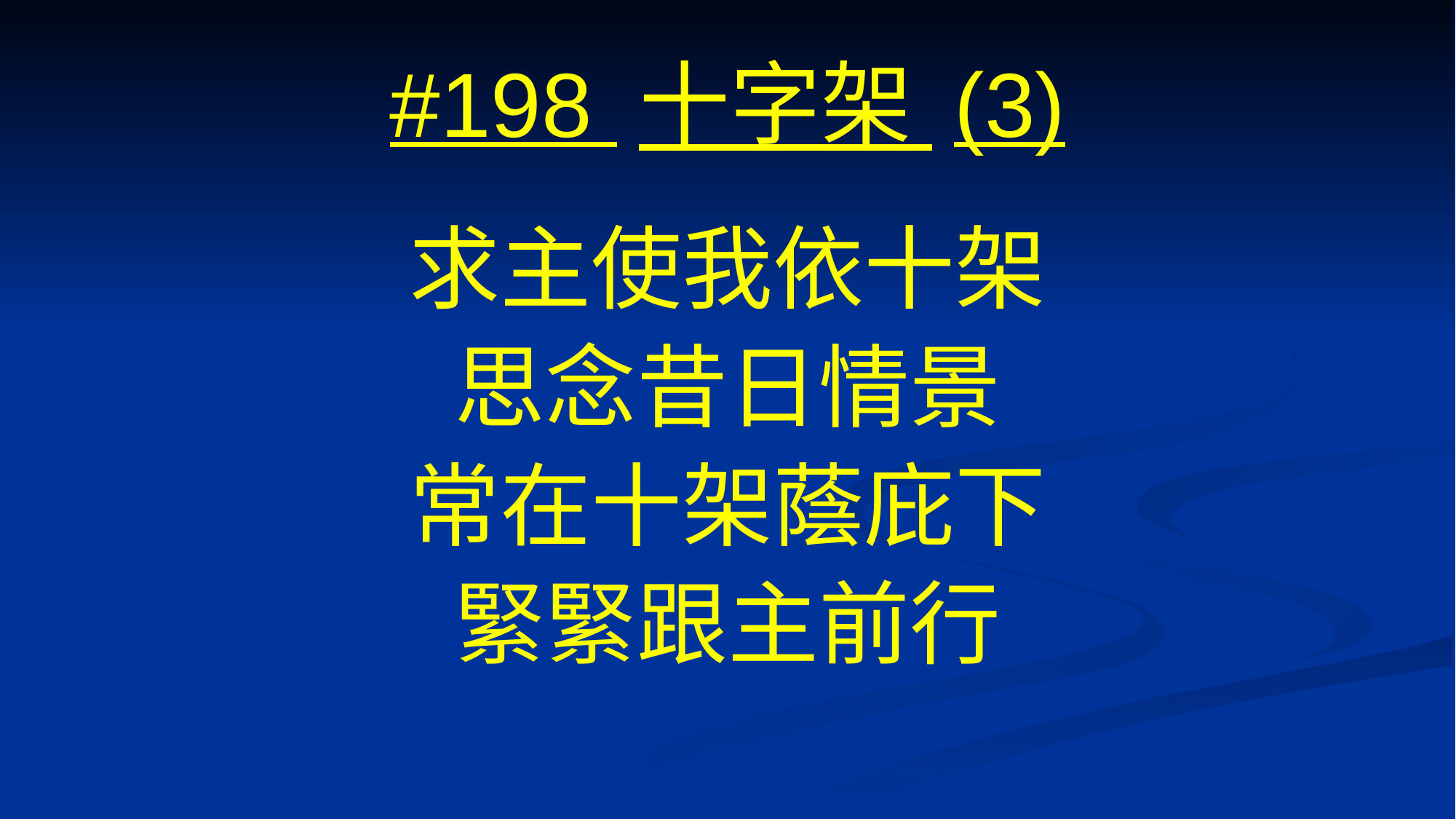

# #198 十字架 (3)
求主使我依十架
思念昔日情景
常在十架蔭庇下
緊緊跟主前行